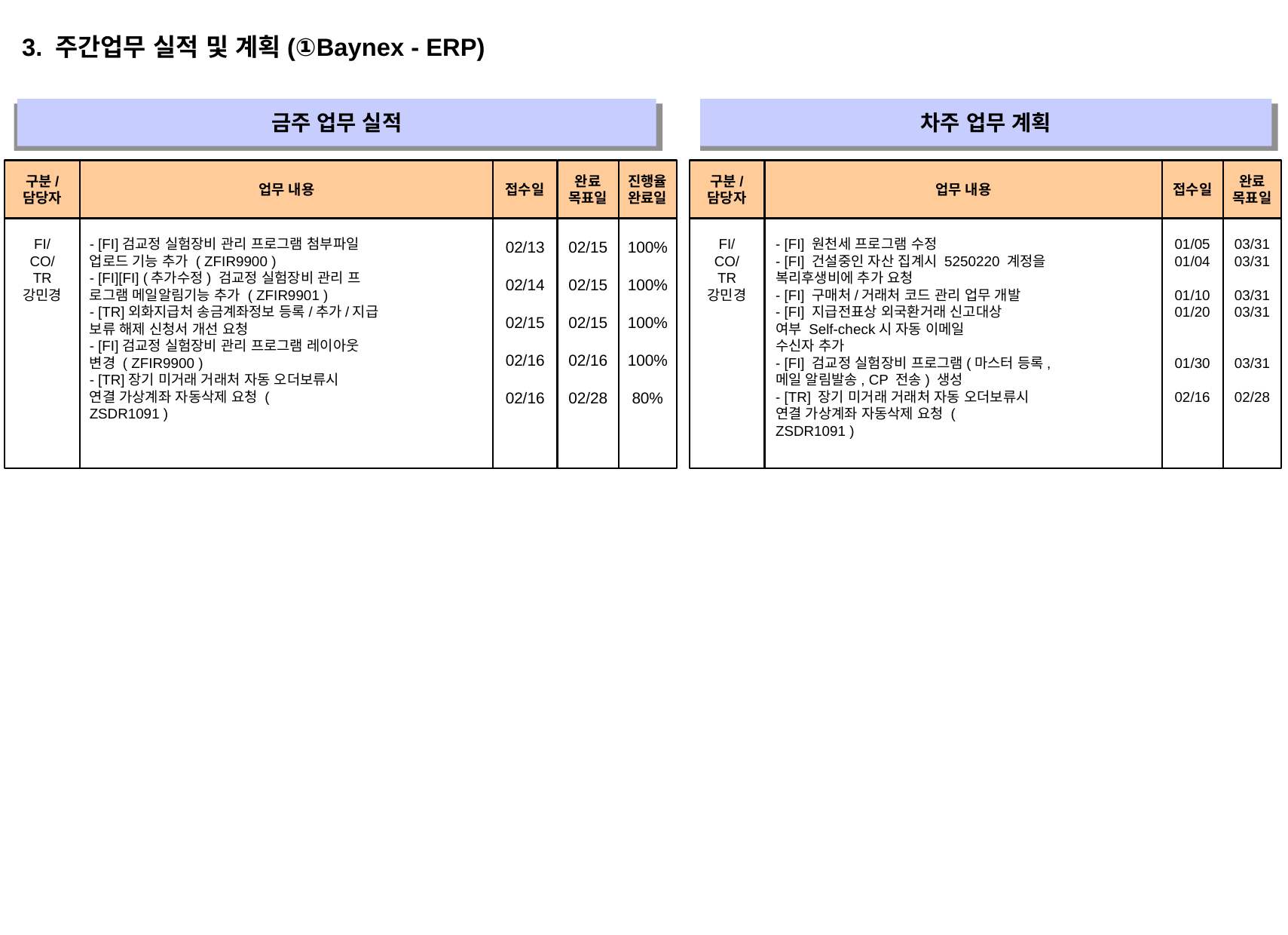

3. 주간업무 실적 및 계획(①Baynex - ERP)
금주 업무 실적
차주 업무 계획
" "
" "
구분/
담당자
업무 내용
접수일
완료
목표일
진행율
완료일
구분/
담당자
업무 내용
접수일
완료
목표일
FI/
CO/
TR
강민경

- [FI]검교정 실험장비 관리 프로그램 첨부파일
업로드 기능 추가 ( ZFIR9900 )
- [FI][FI] (추가수정) 검교정 실험장비 관리 프
로그램 메일알림기능 추가 ( ZFIR9901 )
- [TR]외화지급처 송금계좌정보 등록/추가/지급
보류 해제 신청서 개선 요청
- [FI]검교정 실험장비 관리 프로그램 레이아웃
변경 ( ZFIR9900 )
- [TR]장기 미거래 거래처 자동 오더보류시
연결 가상계좌 자동삭제 요청 (
ZSDR1091 )
02/13
02/14
02/15
02/16
02/16
02/15
02/15
02/15
02/16
02/28
100%
100%
100%
100%
80%
FI/
CO/
TR
강민경

- [FI] 원천세 프로그램 수정
- [FI] 건설중인 자산 집계시 5250220 계정을
복리후생비에 추가 요청
- [FI] 구매처/거래처 코드 관리 업무 개발
- [FI] 지급전표상 외국환거래 신고대상 
여부 Self-check시 자동 이메일 
수신자 추가
- [FI] 검교정 실험장비 프로그램(마스터 등록,
메일 알림발송, CP 전송) 생성
- [TR] 장기 미거래 거래처 자동 오더보류시
연결 가상계좌 자동삭제 요청 (
ZSDR1091 )
01/05
01/04
01/10
01/20
01/30
02/16
03/31
03/31
03/31
03/31
03/31
02/28